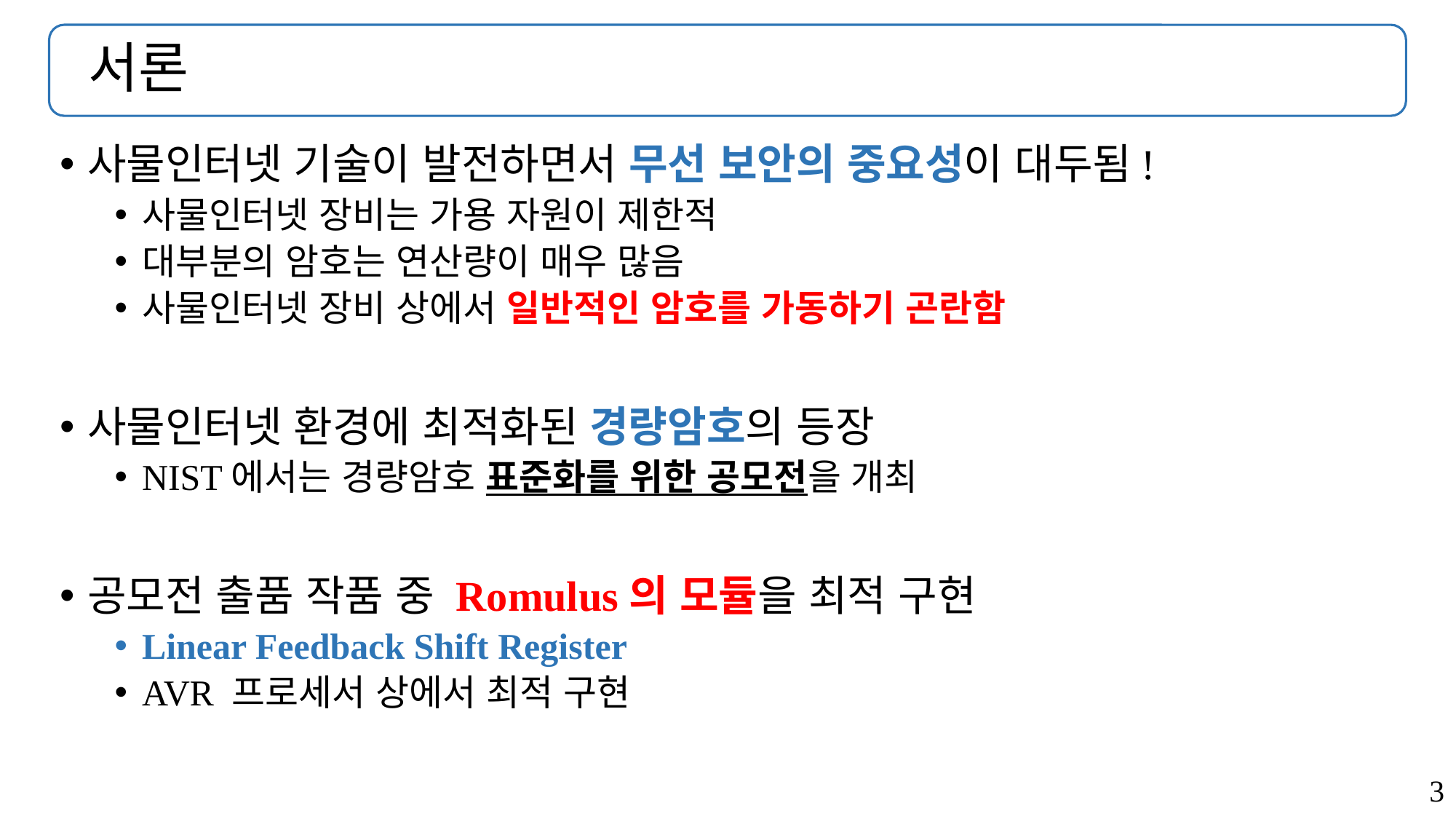

# 서론
사물인터넷 기술이 발전하면서 무선 보안의 중요성이 대두됨!
사물인터넷 장비는 가용 자원이 제한적
대부분의 암호는 연산량이 매우 많음
사물인터넷 장비 상에서 일반적인 암호를 가동하기 곤란함

사물인터넷 환경에 최적화된 경량암호의 등장
NIST에서는 경량암호 표준화를 위한 공모전을 개최

공모전 출품 작품 중 Romulus의 모듈을 최적 구현
Linear Feedback Shift Register
AVR 프로세서 상에서 최적 구현